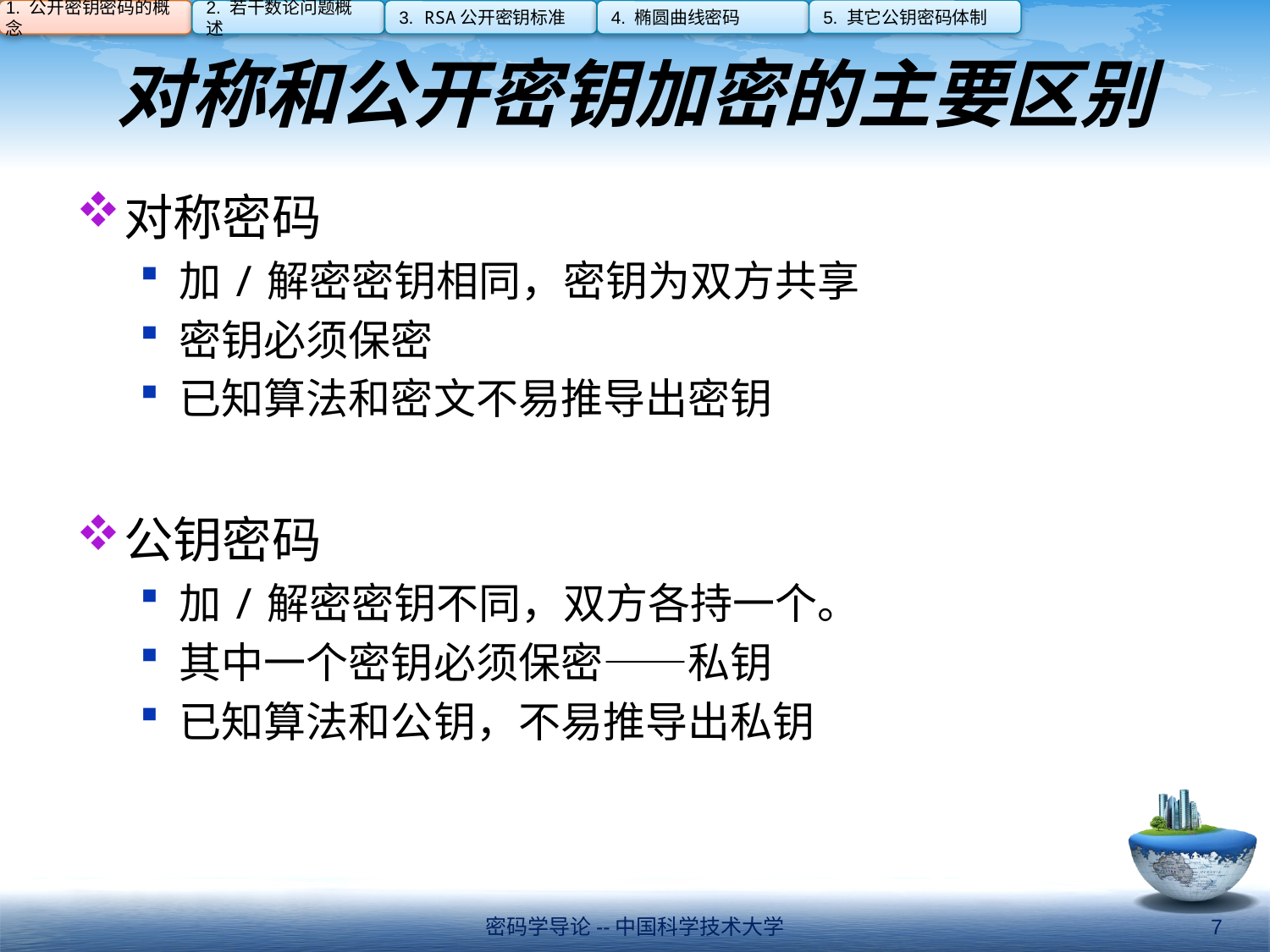

5. 其它公钥密码体制
1. 公开密钥密码的概念
2. 若干数论问题概述
3. RSA公开密钥标准
4. 椭圆曲线密码
# 对称和公开密钥加密的主要区别
对称密码
加/解密密钥相同，密钥为双方共享
密钥必须保密
已知算法和密文不易推导出密钥

公钥密码
加/解密密钥不同，双方各持一个。
其中一个密钥必须保密——私钥
已知算法和公钥，不易推导出私钥
密码学导论--中国科学技术大学
7